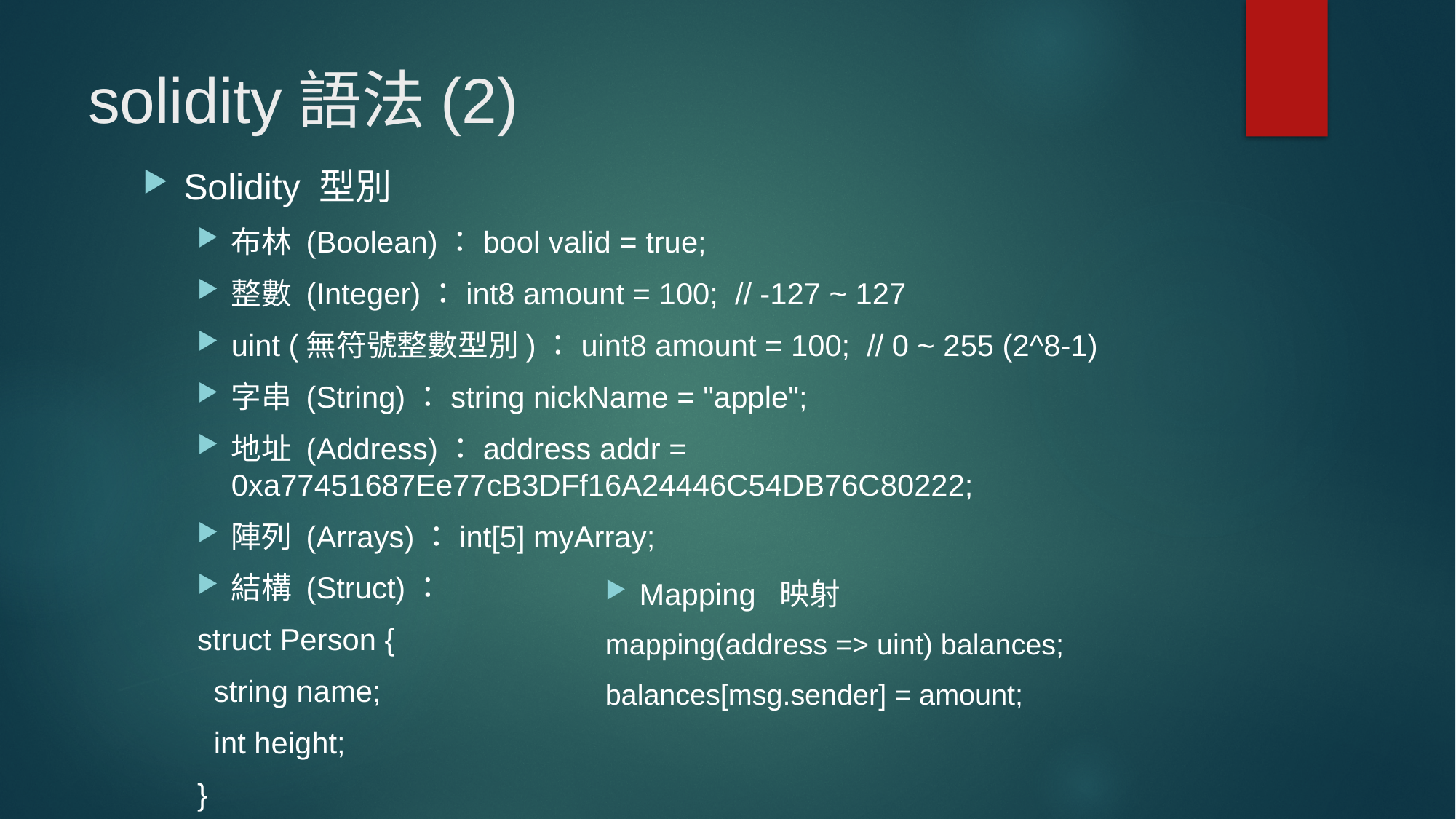

# solidity語法(2)
Solidity 型別
布林 (Boolean)：bool valid = true;
整數 (Integer)：int8 amount = 100;  // -127 ~ 127
uint (無符號整數型別)：uint8 amount = 100;  // 0 ~ 255 (2^8-1)
字串 (String)：string nickName = "apple";
地址 (Address)：address addr = 0xa77451687Ee77cB3DFf16A24446C54DB76C80222;
陣列 (Arrays)：int[5] myArray;
結構 (Struct)：
struct Person {
  string name;
  int height;
}

Mapping  映射
mapping(address => uint) balances;
balances[msg.sender] = amount;